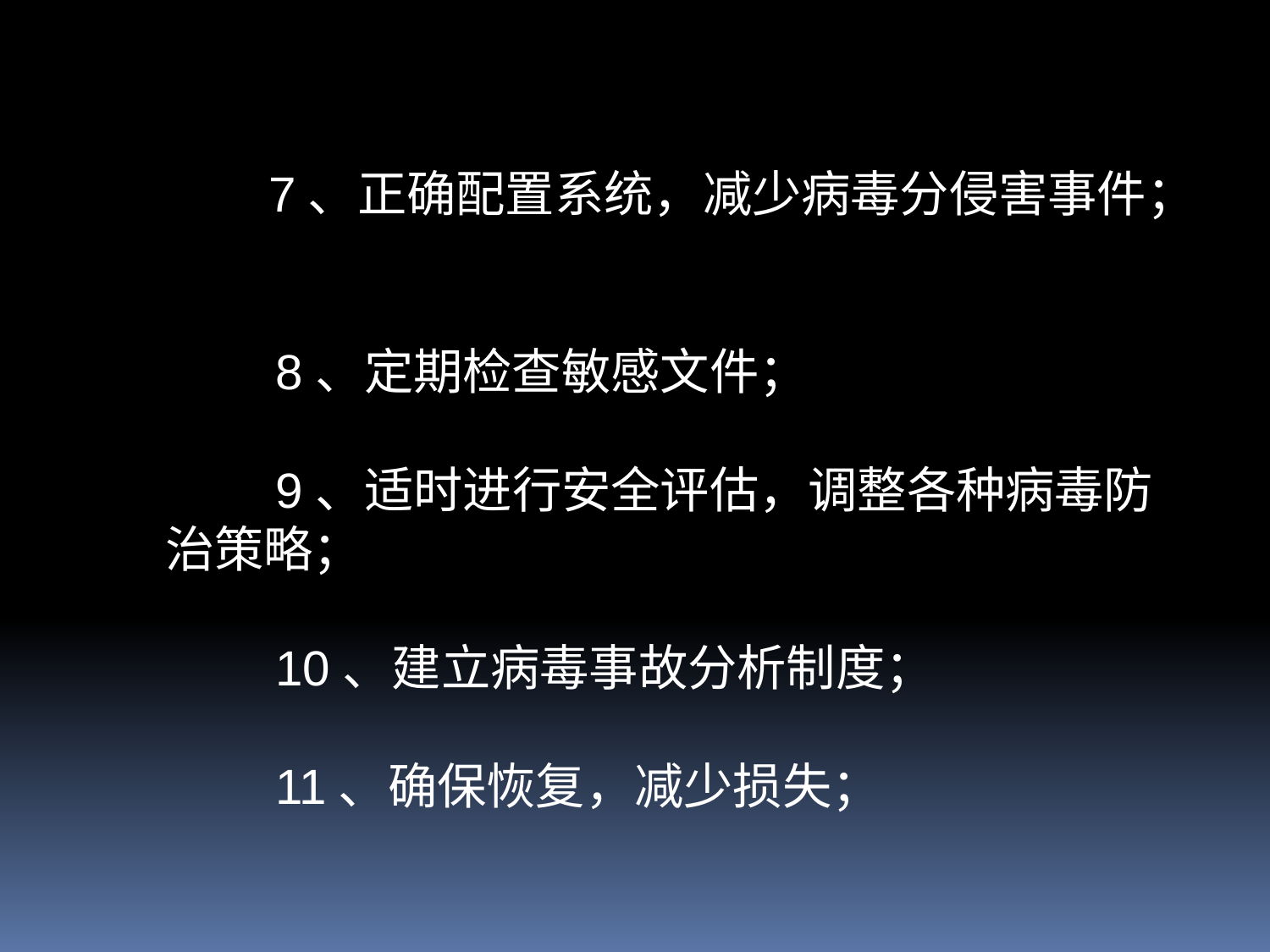

7、正确配置系统，减少病毒分侵害事件；
　　8、定期检查敏感文件；
　　9、适时进行安全评估，调整各种病毒防治策略；
　　10、建立病毒事故分析制度；
　　11、确保恢复，减少损失；